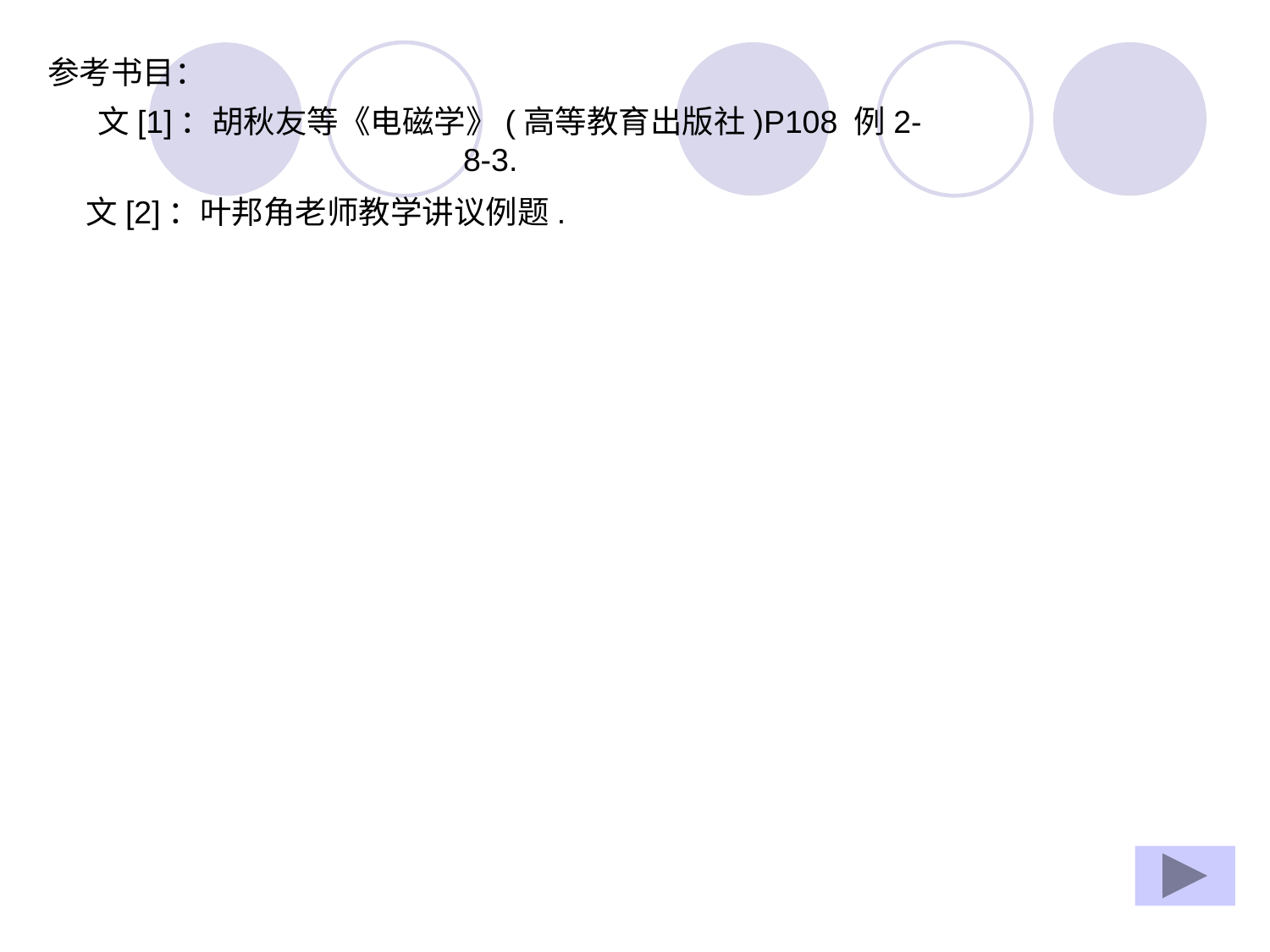

参考书目：
文[1]：胡秋友等《电磁学》(高等教育出版社)P108 例2-8-3.
文[2]：叶邦角老师教学讲议例题.